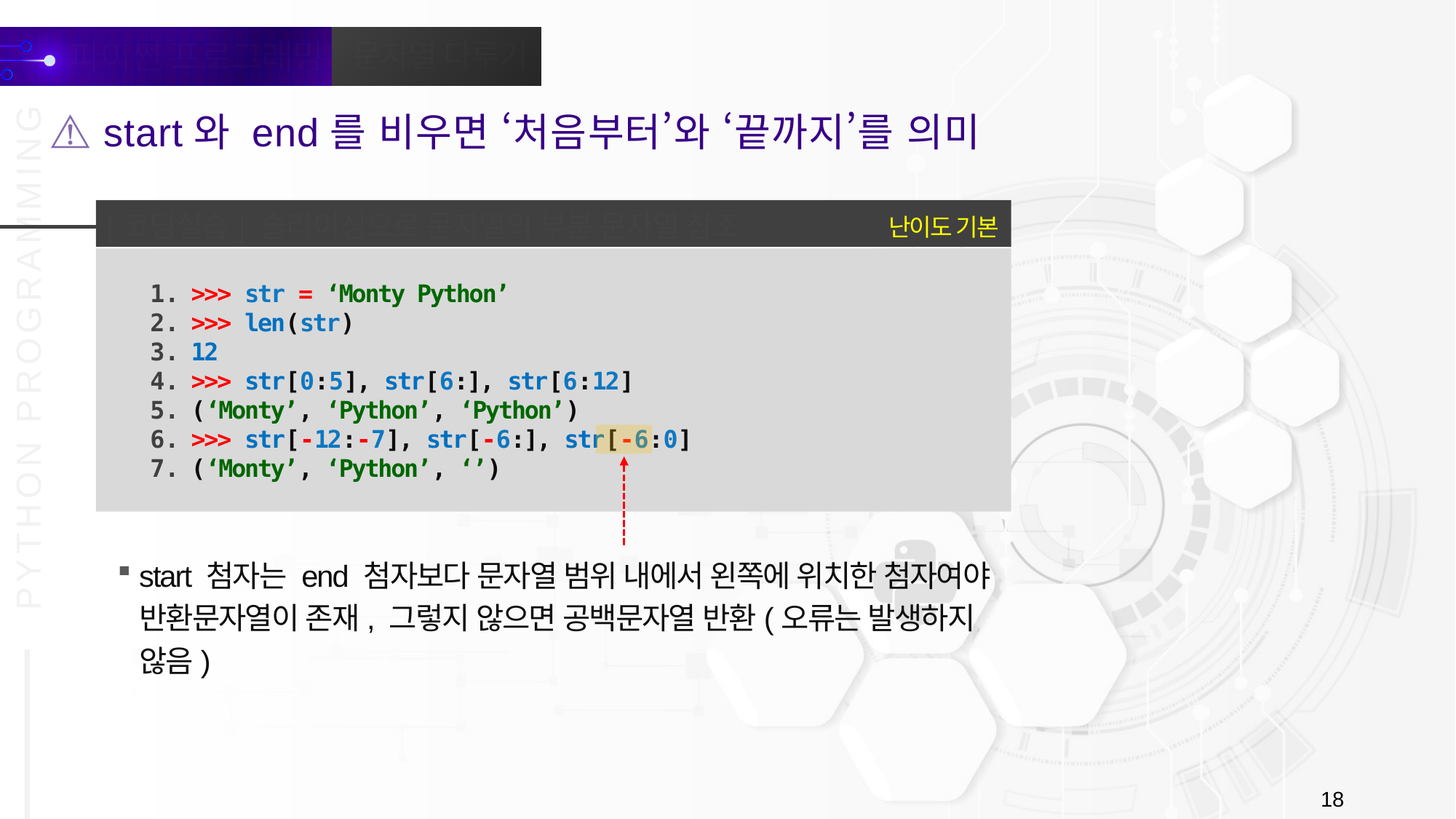

start와 end를 비우면 ‘처음부터’와 ‘끝까지’를 의미

난이도 기본
[코딩실습] 슬라이싱으로 문자열의 부분 문자열 참조
>>> str = ‘Monty Python’
>>> len(str)
12
>>> str[0:5], str[6:], str[6:12]
(‘Monty’, ‘Python’, ‘Python’)
>>> str[-12:-7], str[-6:], str[-6:0]
(‘Monty’, ‘Python’, ‘’)

start 첨자는 end 첨자보다 문자열 범위 내에서 왼쪽에 위치한 첨자여야 반환문자열이 존재, 그렇지 않으면 공백문자열 반환(오류는 발생하지 않음)
18